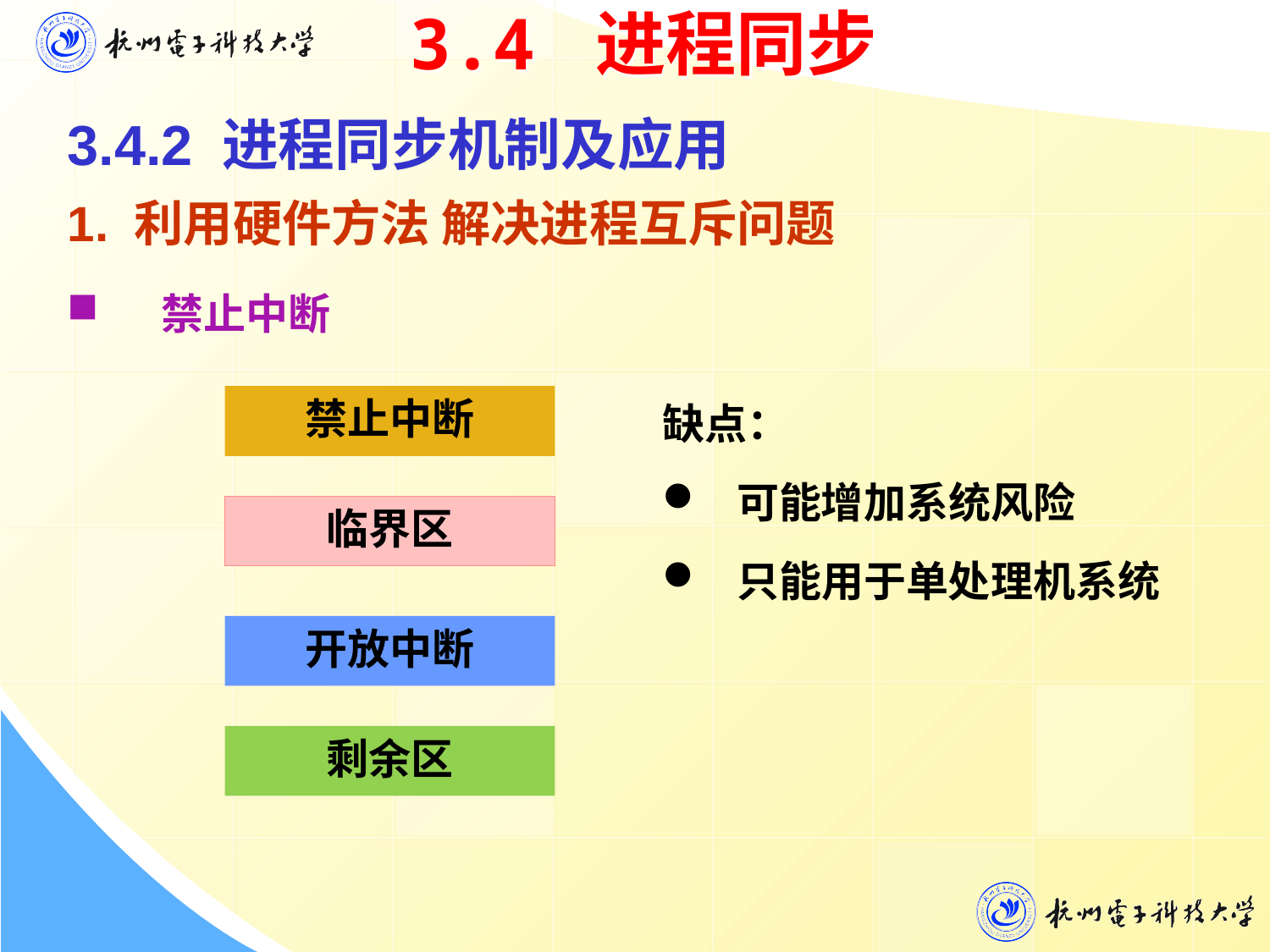

3.4 进程同步
3.4.2 进程同步机制及应用
1. 利用硬件方法 解决进程互斥问题
 禁止中断
缺点：
可能增加系统风险
只能用于单处理机系统
禁止中断
临界区
开放中断
剩余区